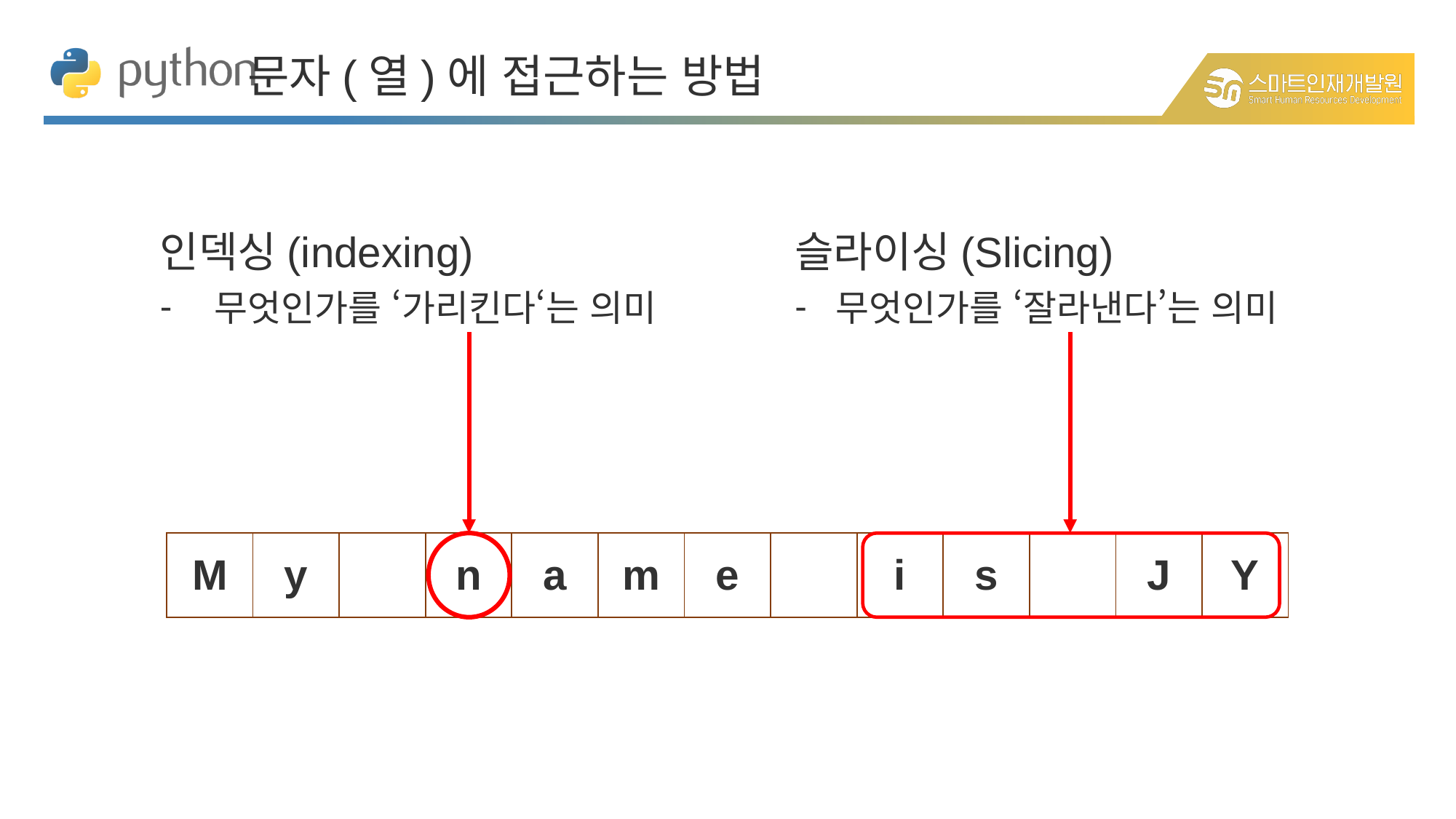

문자(열)에 접근하는 방법
인덱싱(indexing)
무엇인가를 ‘가리킨다‘는 의미

슬라이싱(Slicing)
무엇인가를 ‘잘라낸다’는 의미
| M | y |  | n | a | m | e |  | i | s |  | J | Y |
| --- | --- | --- | --- | --- | --- | --- | --- | --- | --- | --- | --- | --- |